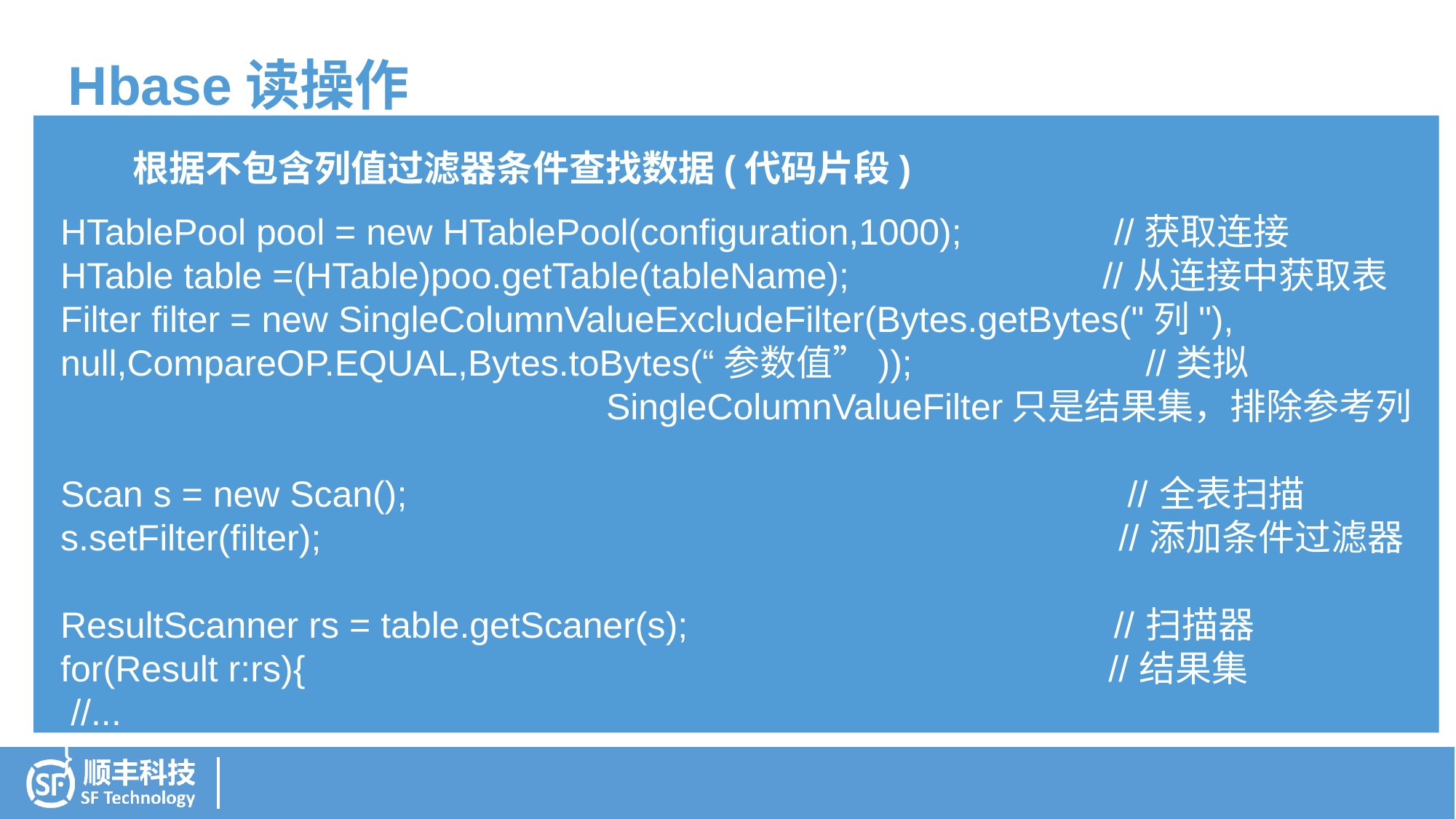

Hbase读操作四

根据不包含列值过滤器条件查找数据(代码片段)
根据列名条件查找数据
HTablePool pool = new HTablePool(configuration,1000);               //获取连接
HTable table =(HTable)poo.getTable(tableName);                         //从连接中获取表
Filter filter = new SingleColumnValueExcludeFilter(Bytes.getBytes("列"),
null,CompareOP.EQUAL,Bytes.toBytes(“参数值”));                       //类拟							SingleColumnValueFilter只是结果集，排除参考列
Scan s = new Scan();                                                                       //全表扫描
s.setFilter(filter);		 			                             //添加条件过滤器
ResultScanner rs = table.getScaner(s);                                          //扫描器
for(Result r:rs){					                            //结果集
 //...
}